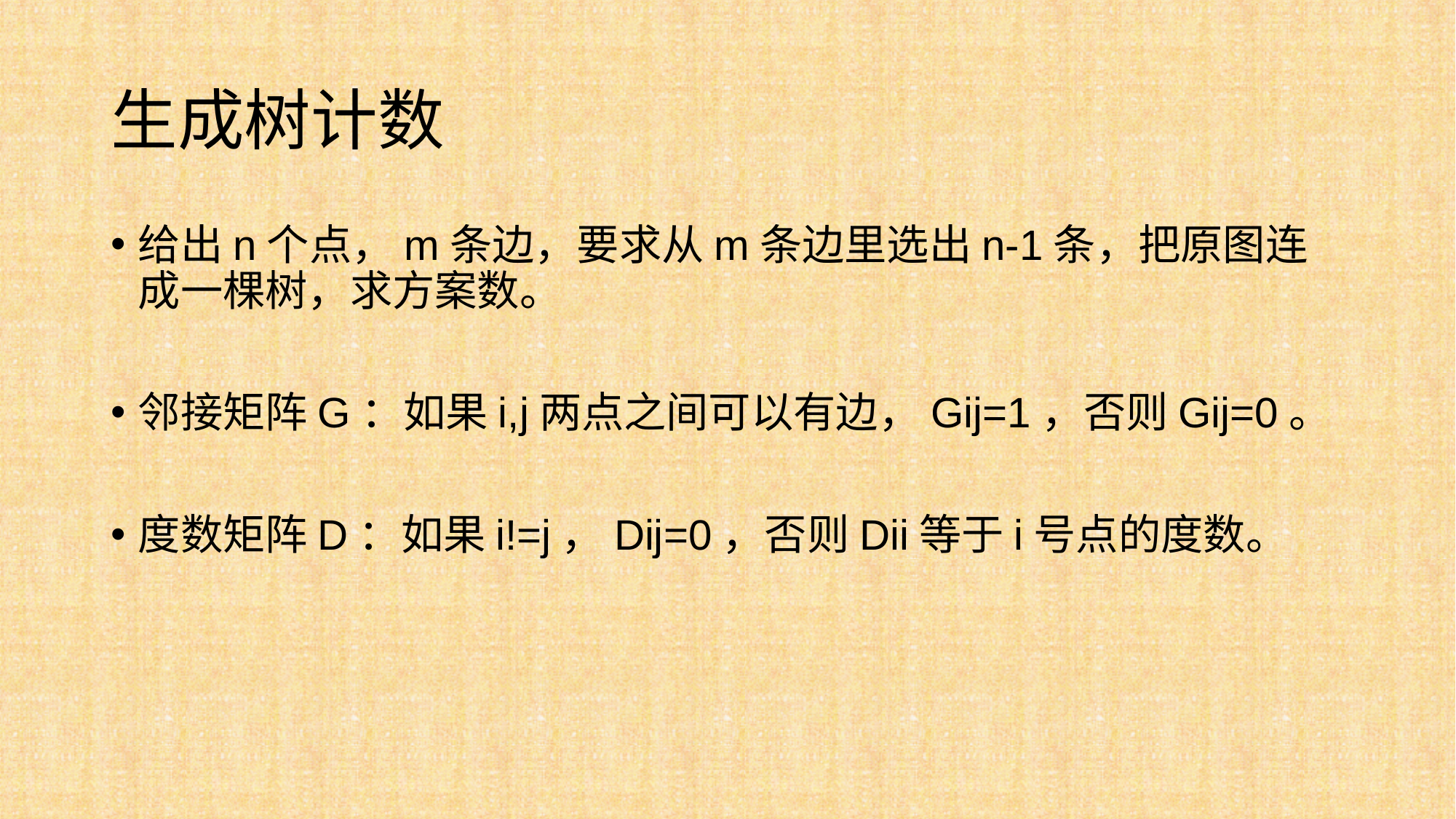

# 生成树计数
给出n个点，m条边，要求从m条边里选出n-1条，把原图连成一棵树，求方案数。

邻接矩阵G：如果i,j两点之间可以有边，Gij=1，否则Gij=0。

度数矩阵D：如果i!=j，Dij=0，否则Dii等于i号点的度数。